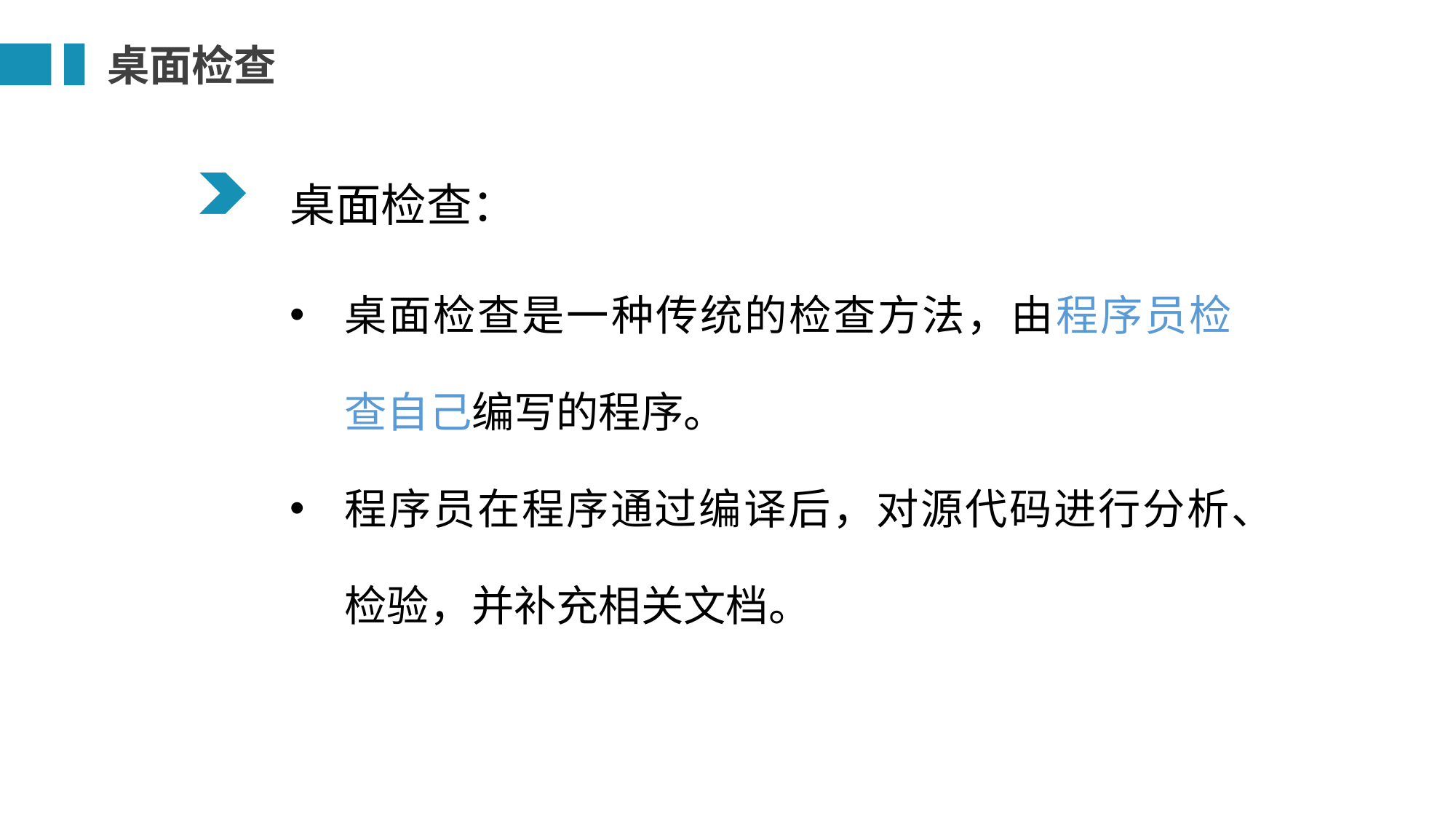

桌面检查

桌面检查：

桌面检查是一种传统的检查方法，由程序员检查自己编写的程序。
程序员在程序通过编译后，对源代码进行分析、检验，并补充相关文档。
22